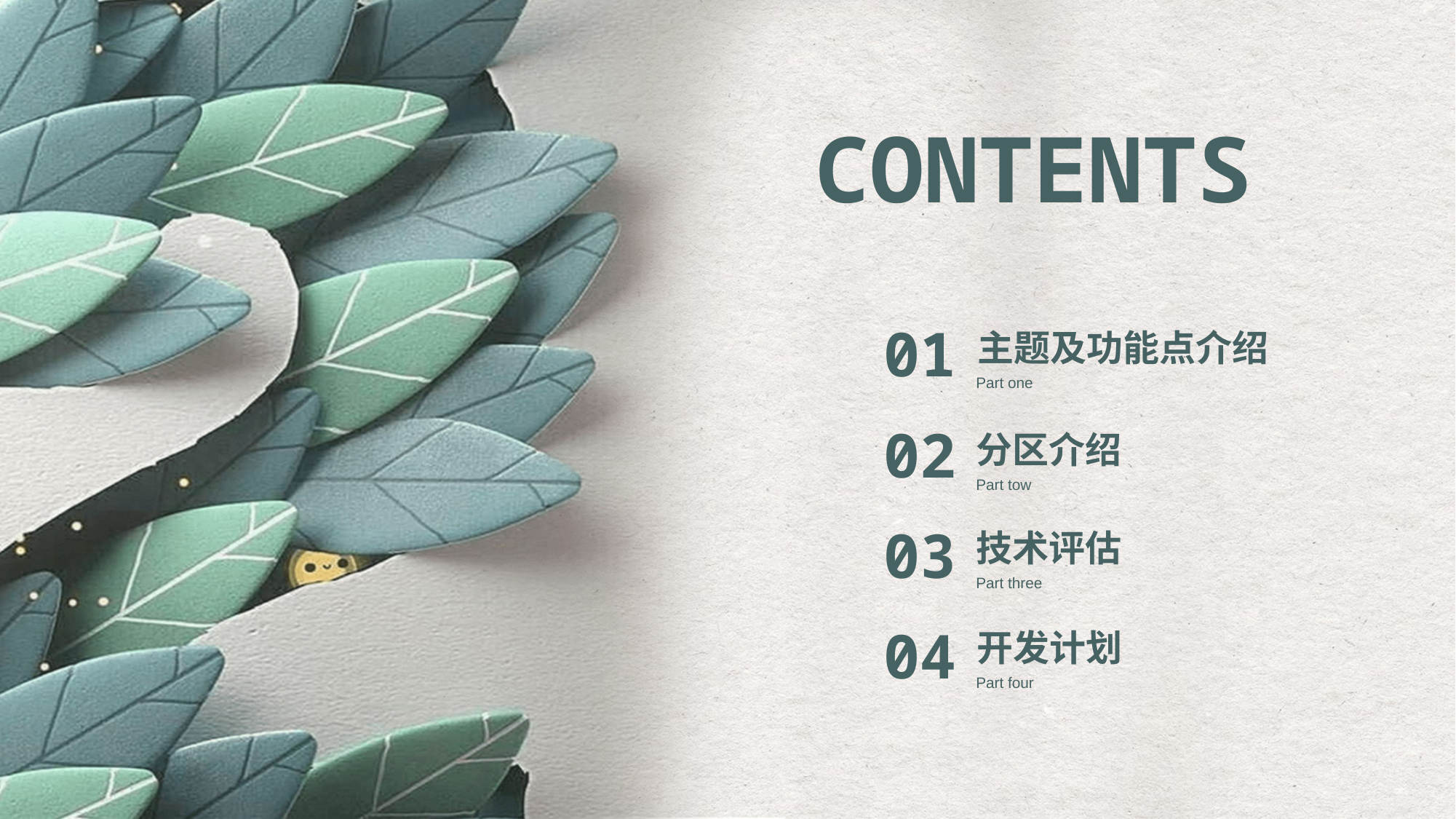

CONTENTS
01
主题及功能点介绍
Part one
02
分区介绍
Part tow
03
技术评估
Part three
04
开发计划
Part four